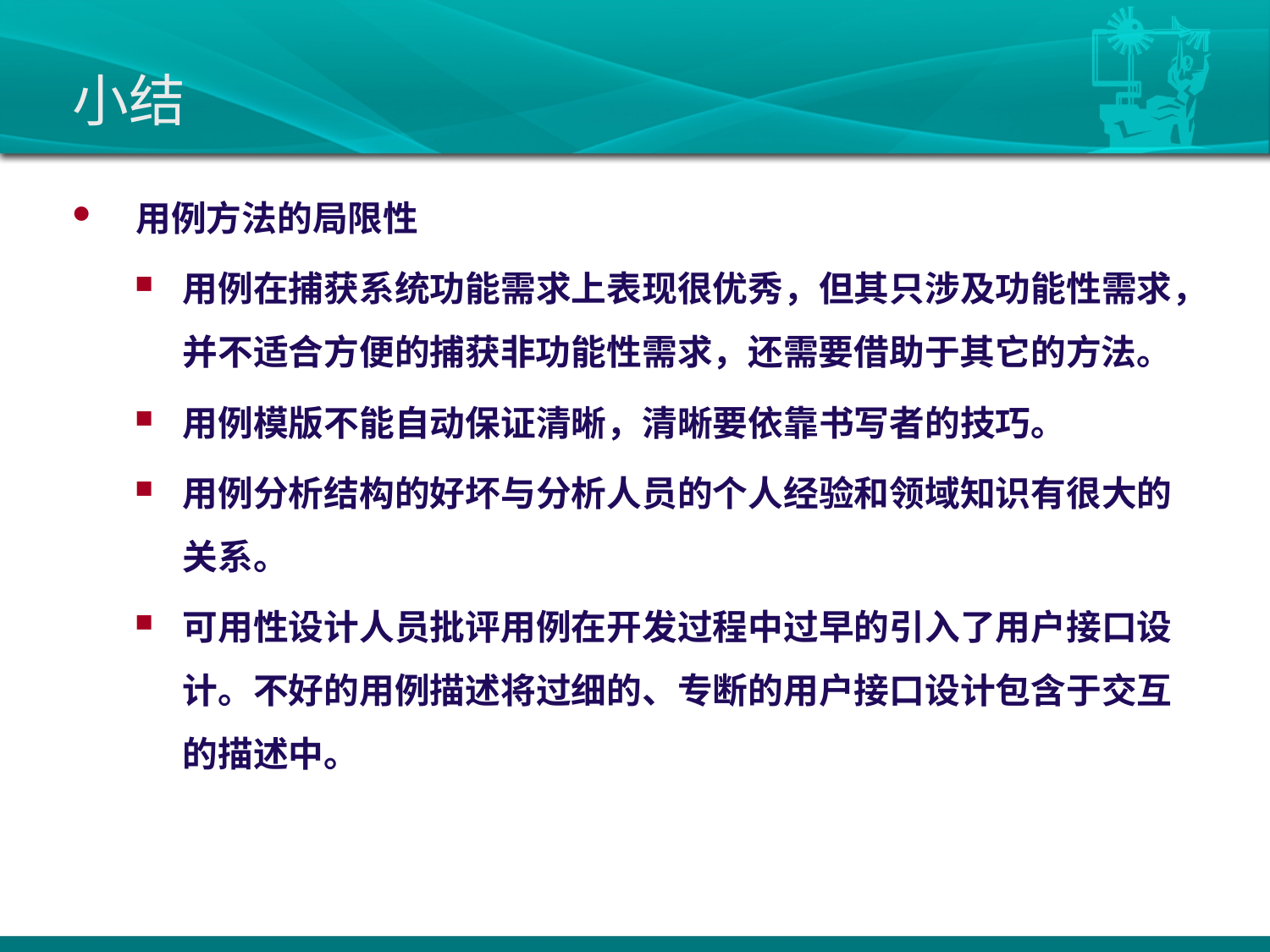

# 小结
用例方法的局限性
用例在捕获系统功能需求上表现很优秀，但其只涉及功能性需求，并不适合方便的捕获非功能性需求，还需要借助于其它的方法。
用例模版不能自动保证清晰，清晰要依靠书写者的技巧。
用例分析结构的好坏与分析人员的个人经验和领域知识有很大的关系。
可用性设计人员批评用例在开发过程中过早的引入了用户接口设计。不好的用例描述将过细的、专断的用户接口设计包含于交互的描述中。